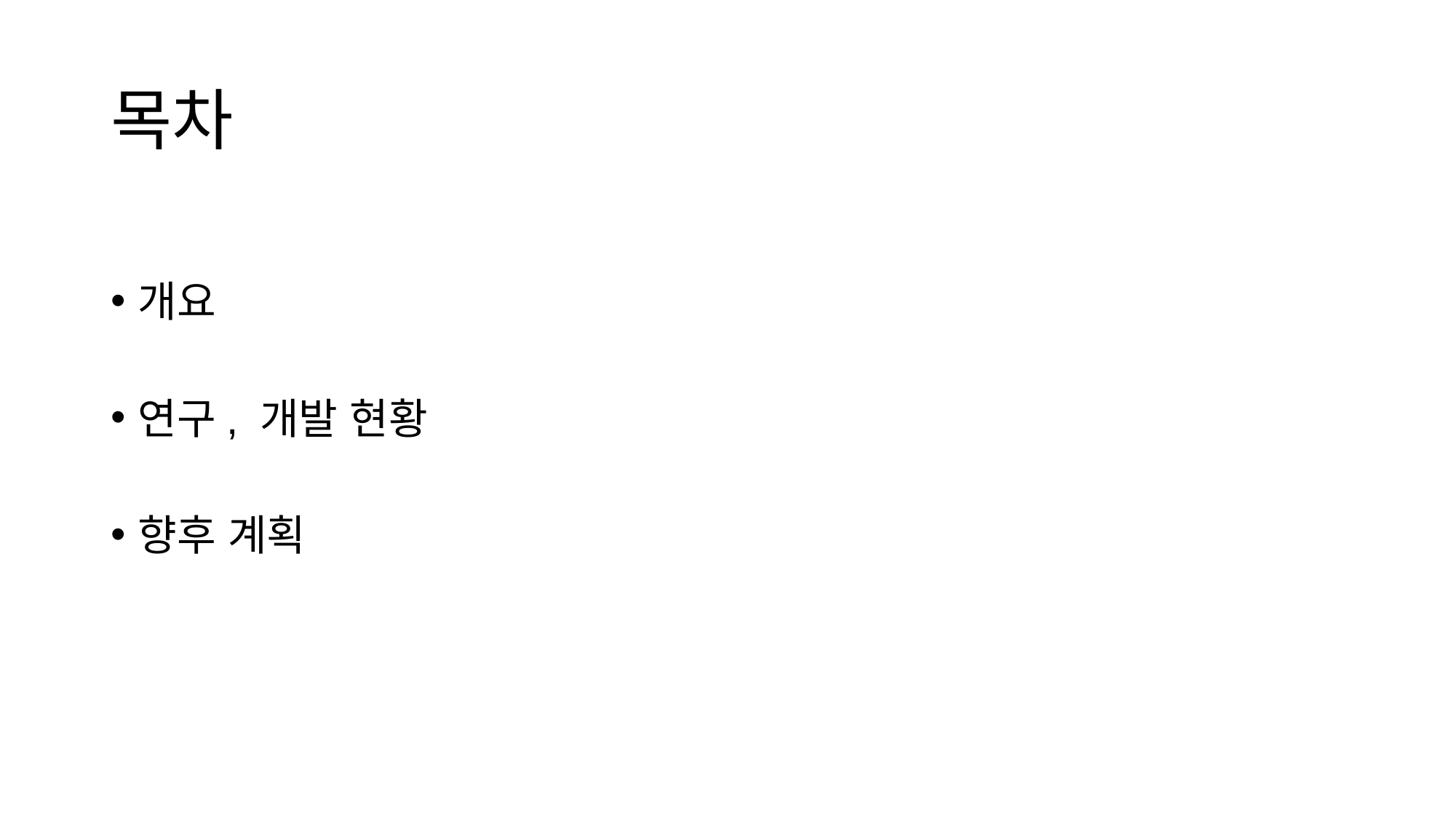

# 목차
개요
연구, 개발 현황
향후 계획